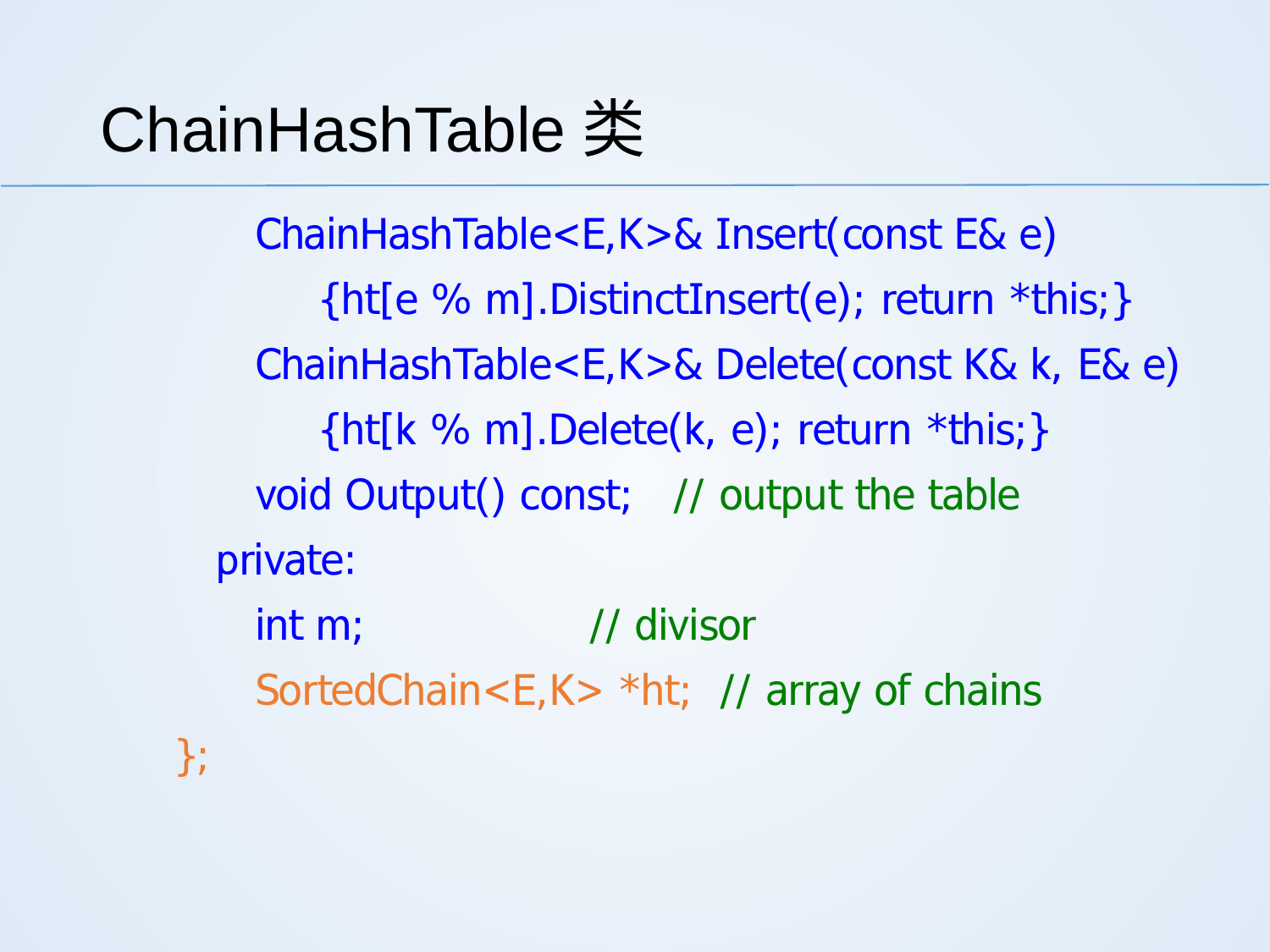

# ChainHashTable类
      ChainHashTable<E,K>& Insert(const E& e)
           {ht[e % m].DistinctInsert(e); return *this;}
      ChainHashTable<E,K>& Delete(const K& k, E& e)
           {ht[k % m].Delete(k, e); return *this;}
      void Output() const;   // output the table
   private:
      int m;                 // divisor
      SortedChain<E,K> *ht;  // array of chains
};